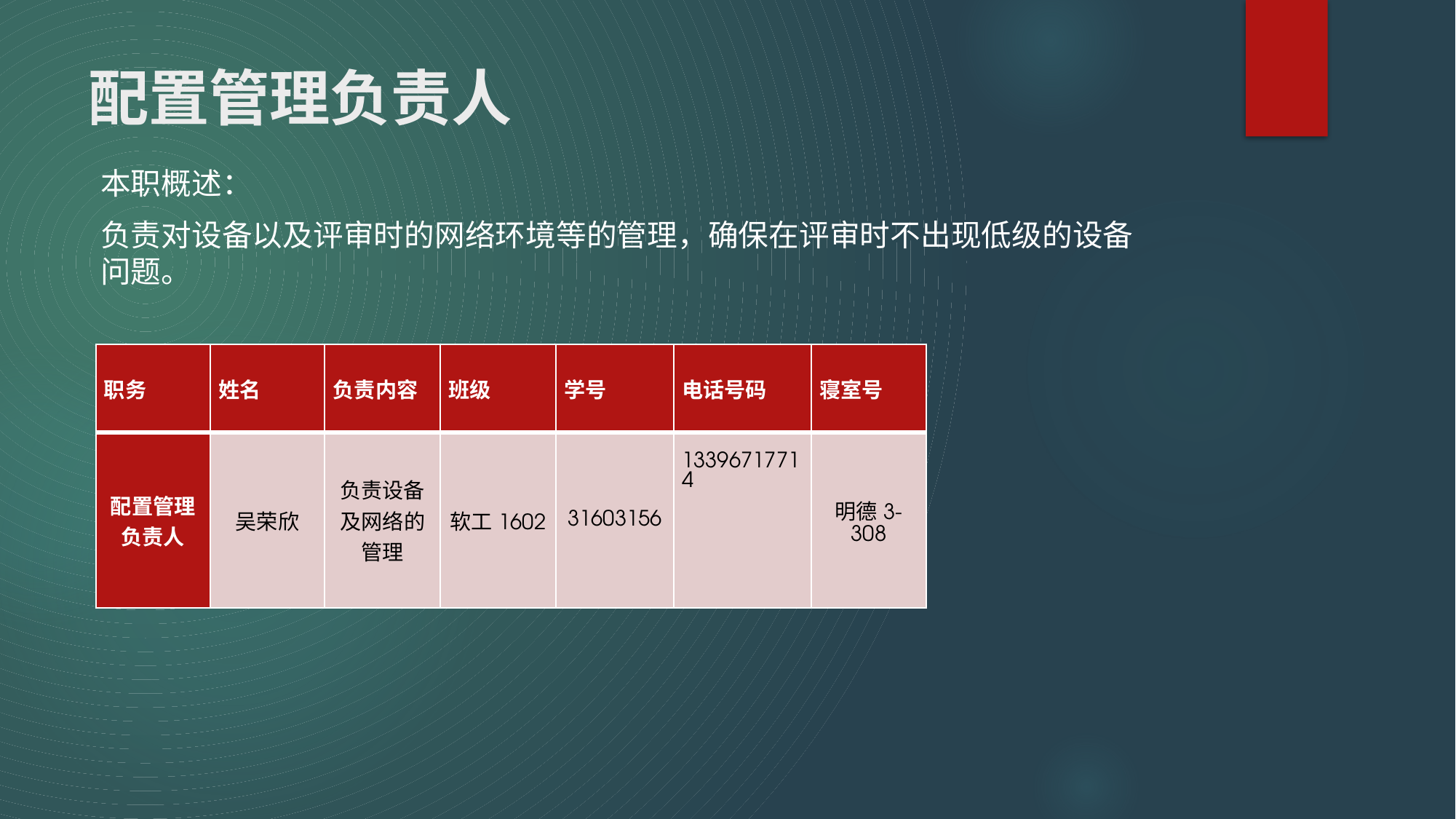

# 配置管理负责人
本职概述：
负责对设备以及评审时的网络环境等的管理，确保在评审时不出现低级的设备问题。
| 职务 | 姓名 | 负责内容 | 班级 | 学号 | 电话号码 | 寝室号 |
| --- | --- | --- | --- | --- | --- | --- |
| 配置管理负责人 | 吴荣欣 | 负责设备及网络的管理 | 软工1602 | 31603156 | 13396717714 | 明德3-308 |